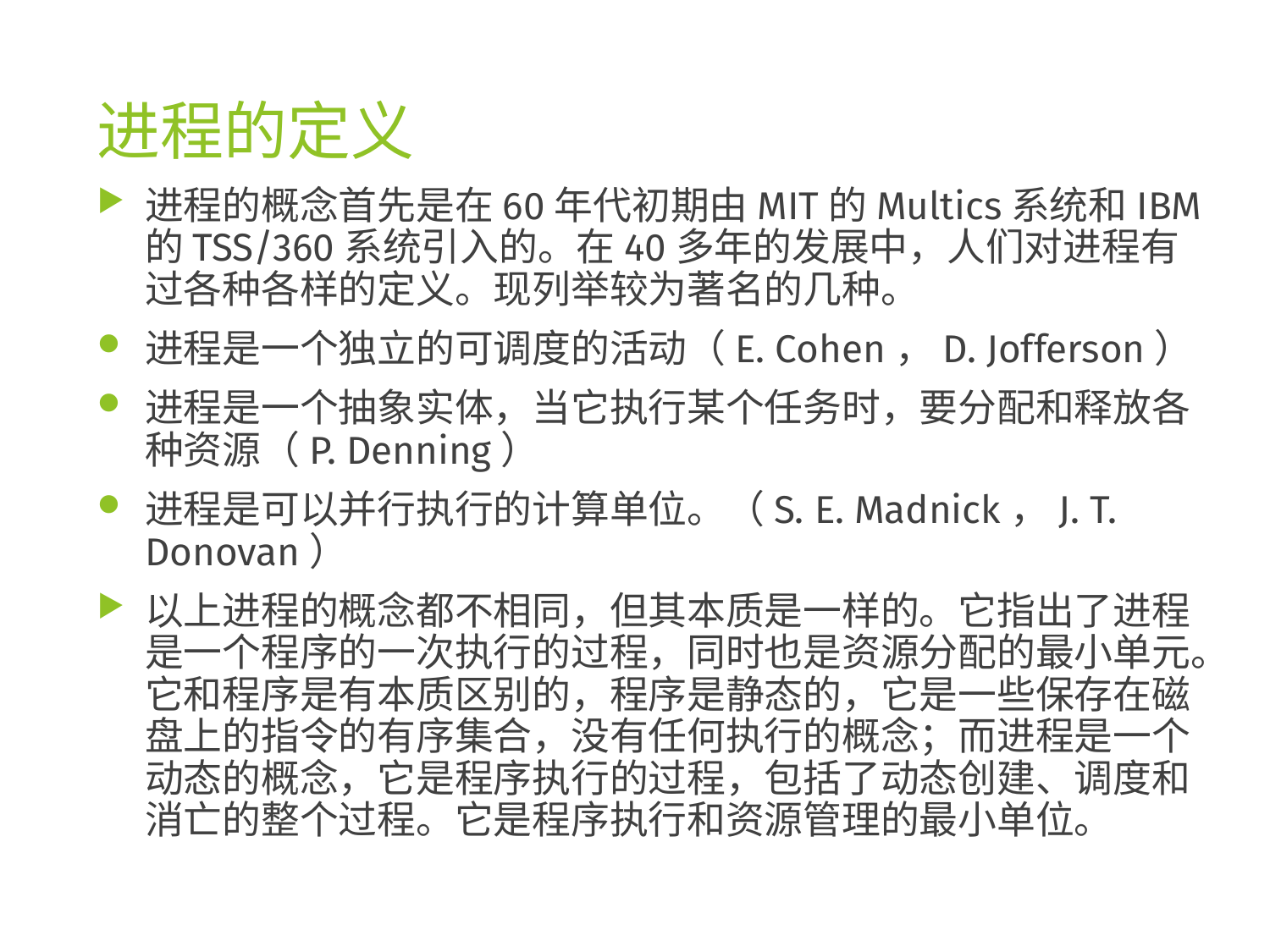

# 进程的定义
进程的概念首先是在60年代初期由MIT的Multics系统和IBM的TSS/360系统引入的。在40多年的发展中，人们对进程有过各种各样的定义。现列举较为著名的几种。
进程是一个独立的可调度的活动（E. Cohen，D. Jofferson）
进程是一个抽象实体，当它执行某个任务时，要分配和释放各种资源（P. Denning）
进程是可以并行执行的计算单位。（S. E. Madnick，J. T. Donovan）
以上进程的概念都不相同，但其本质是一样的。它指出了进程是一个程序的一次执行的过程，同时也是资源分配的最小单元。它和程序是有本质区别的，程序是静态的，它是一些保存在磁盘上的指令的有序集合，没有任何执行的概念；而进程是一个动态的概念，它是程序执行的过程，包括了动态创建、调度和消亡的整个过程。它是程序执行和资源管理的最小单位。